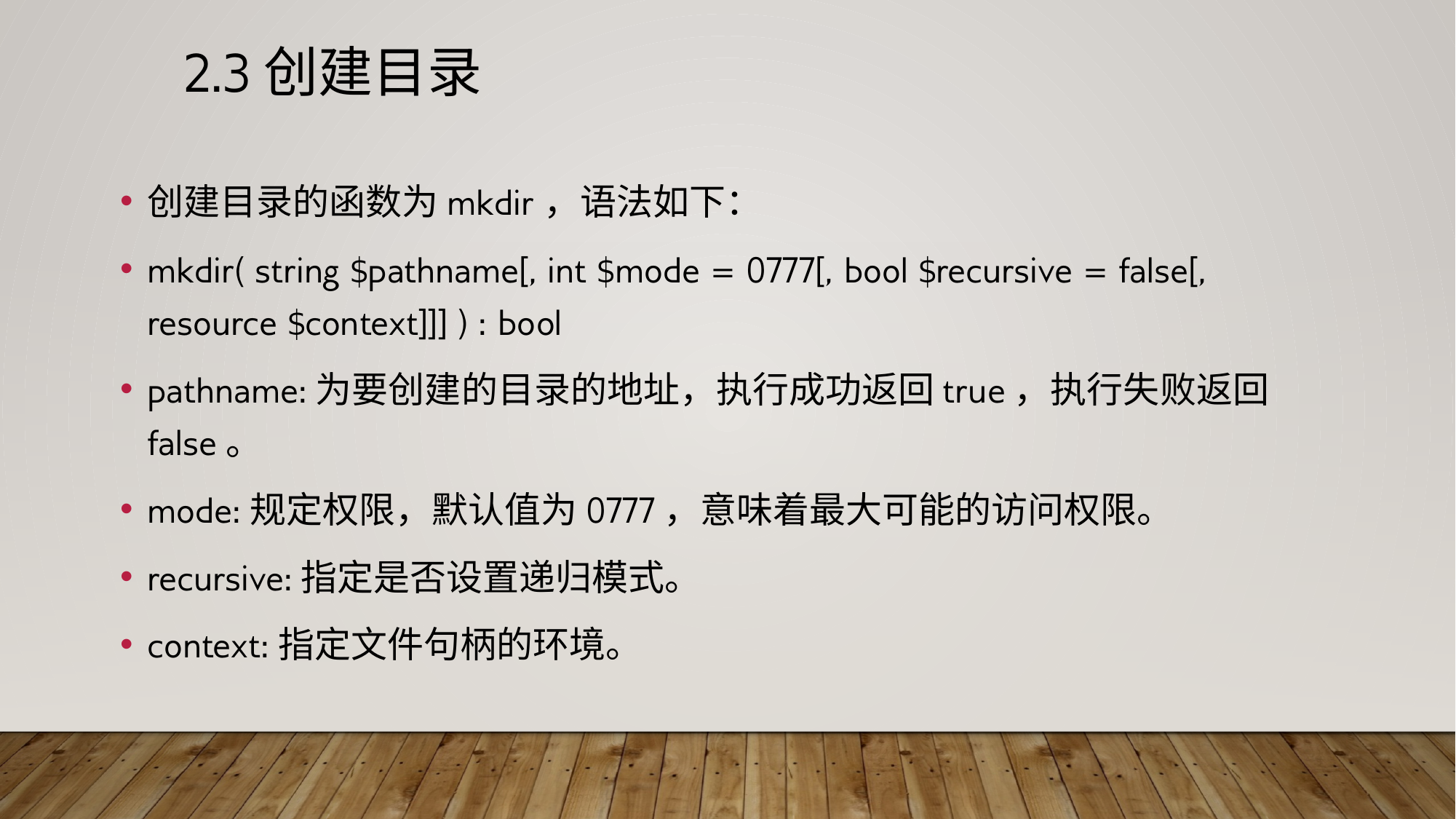

# 2.3创建目录
创建目录的函数为mkdir，语法如下：
mkdir( string $pathname[, int $mode = 0777[, bool $recursive = false[, resource $context]]] ) : bool
pathname:为要创建的目录的地址，执行成功返回true，执行失败返回false。
mode:规定权限，默认值为0777，意味着最大可能的访问权限。
recursive:指定是否设置递归模式。
context:指定文件句柄的环境。